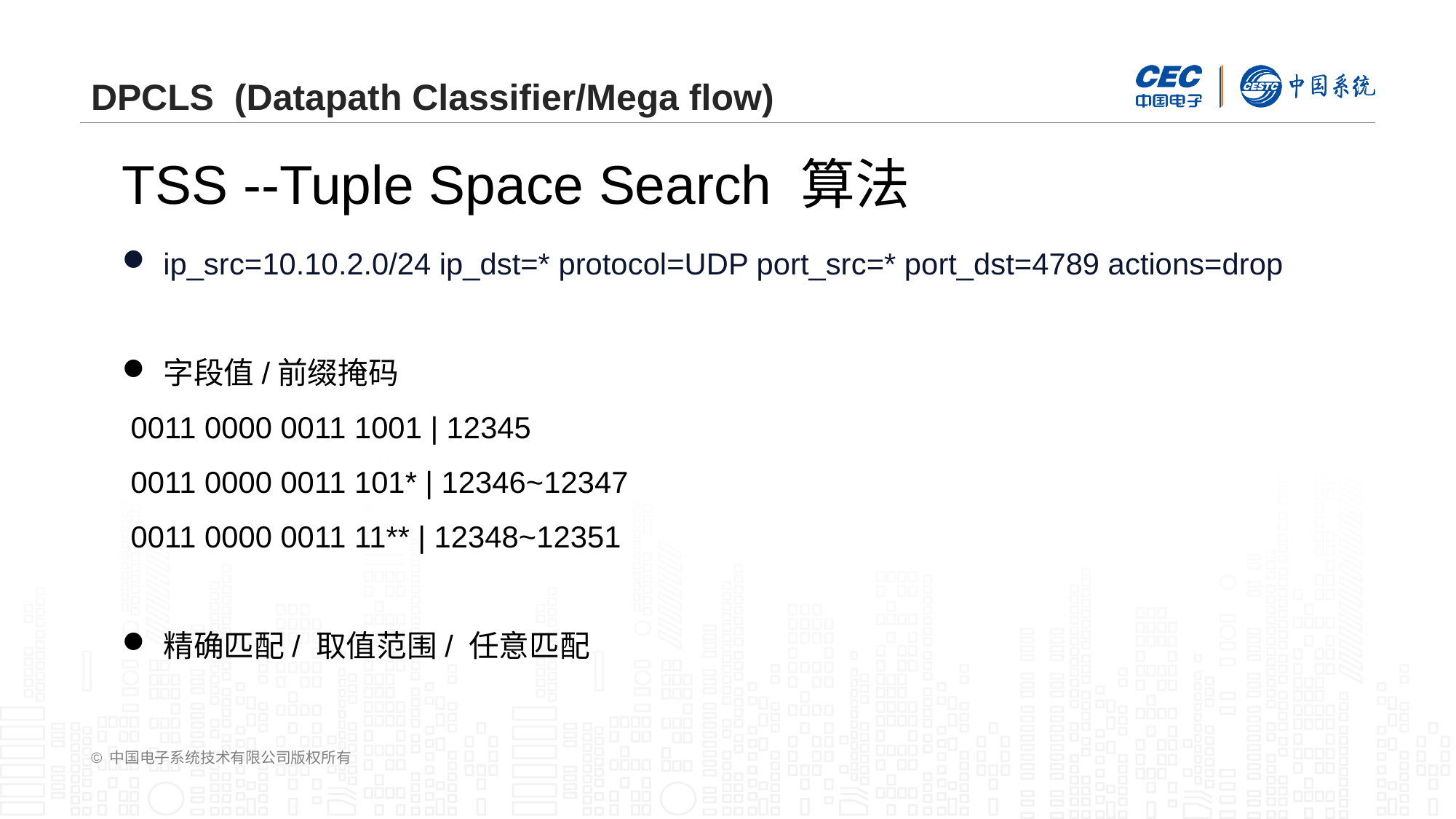

# DPCLS  (Datapath Classifier/Mega flow)
TSS --Tuple Space Search 算法

ip_src=10.10.2.0/24 ip_dst=* protocol=UDP port_src=* port_dst=4789 actions=drop

字段值/前缀掩码
 0011 0000 0011 1001 | 12345
 0011 0000 0011 101* | 12346~12347
 0011 0000 0011 11** | 12348~12351

精确匹配/ 取值范围/ 任意匹配
© 中国电子系统技术有限公司版权所有
13